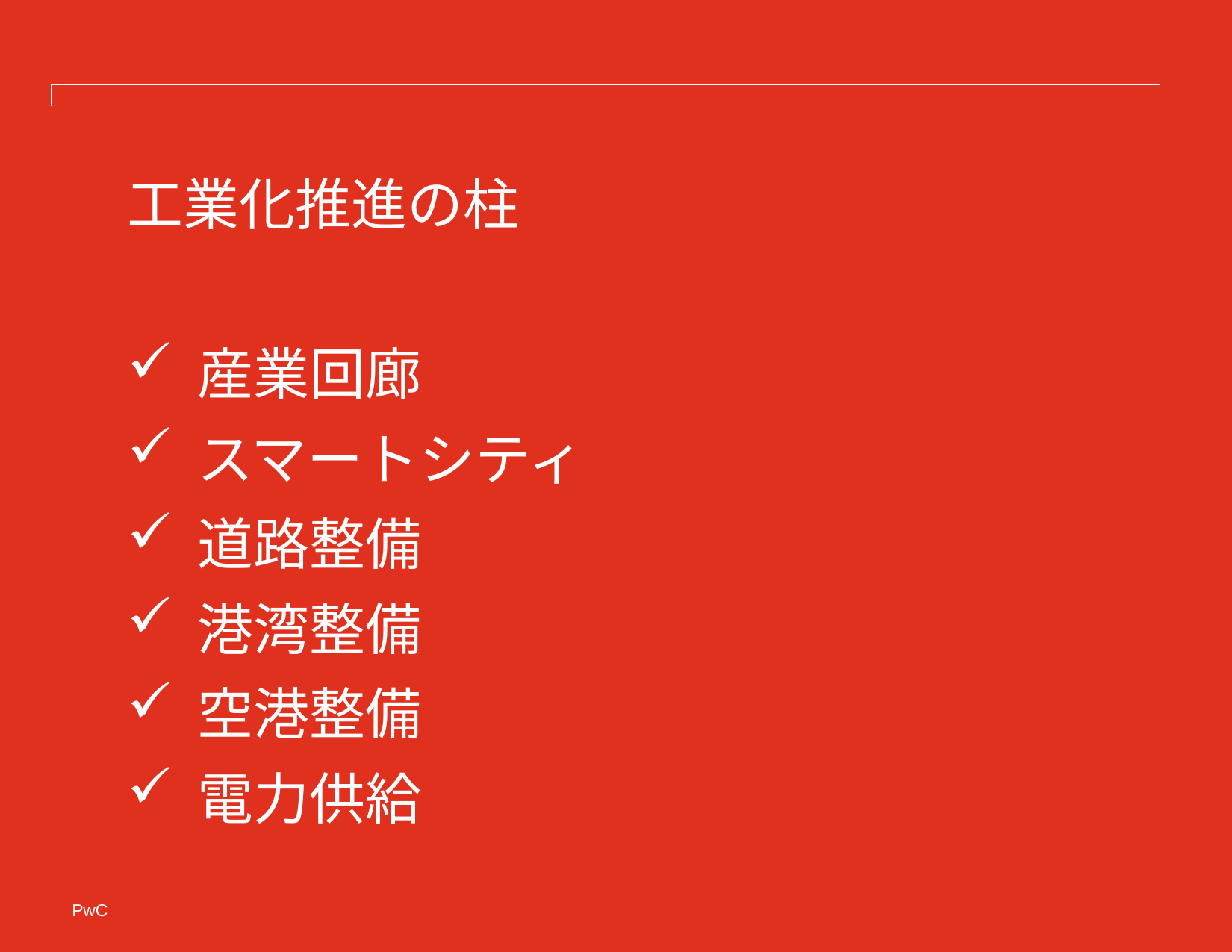

工業化推進の柱

産業回廊
スマートシティ
道路整備
港湾整備
空港整備
電力供給